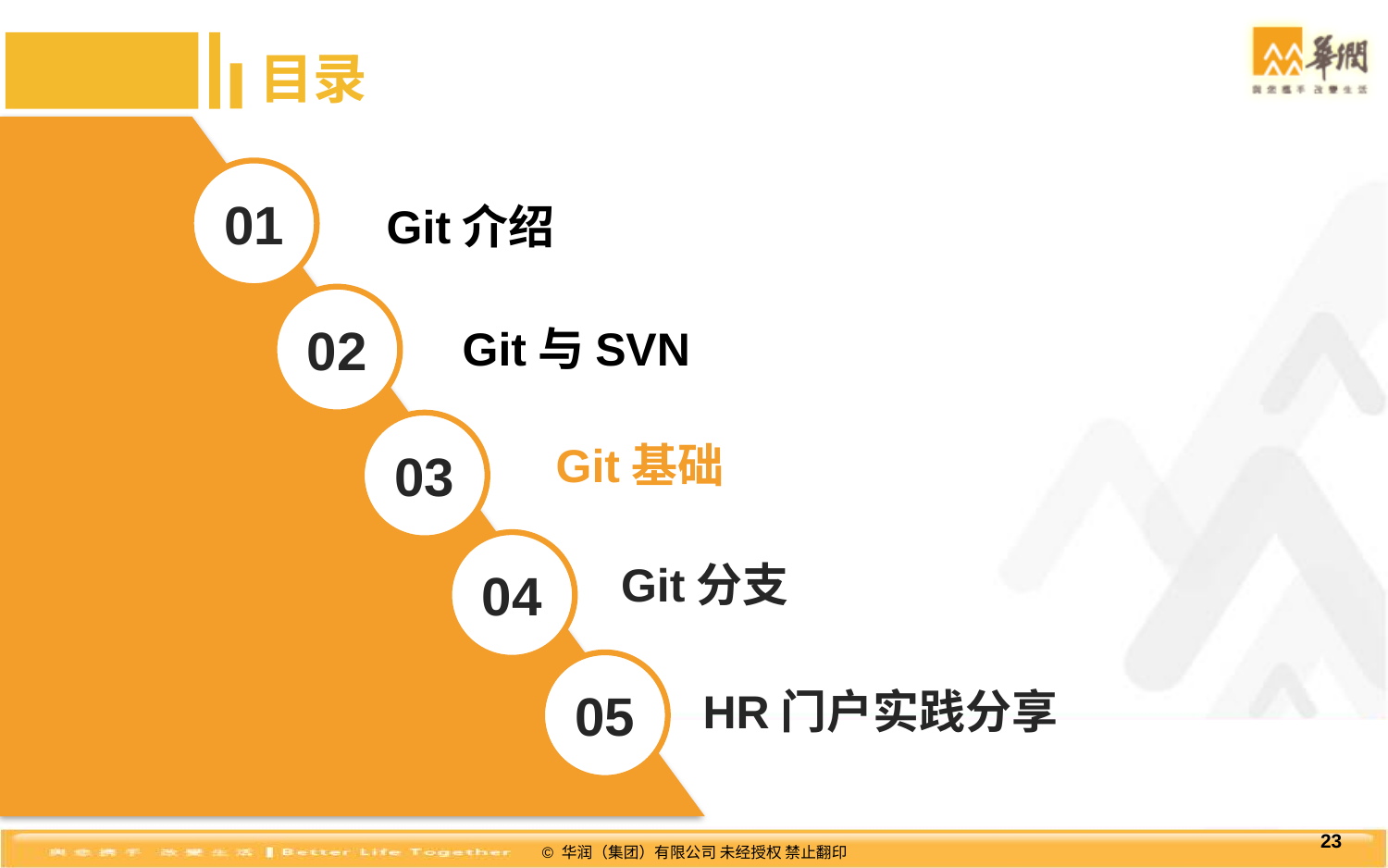

目录

01
Git介绍

02
Git与SVN

03
Git基础

04
Git分支

05
HR门户实践分享
23